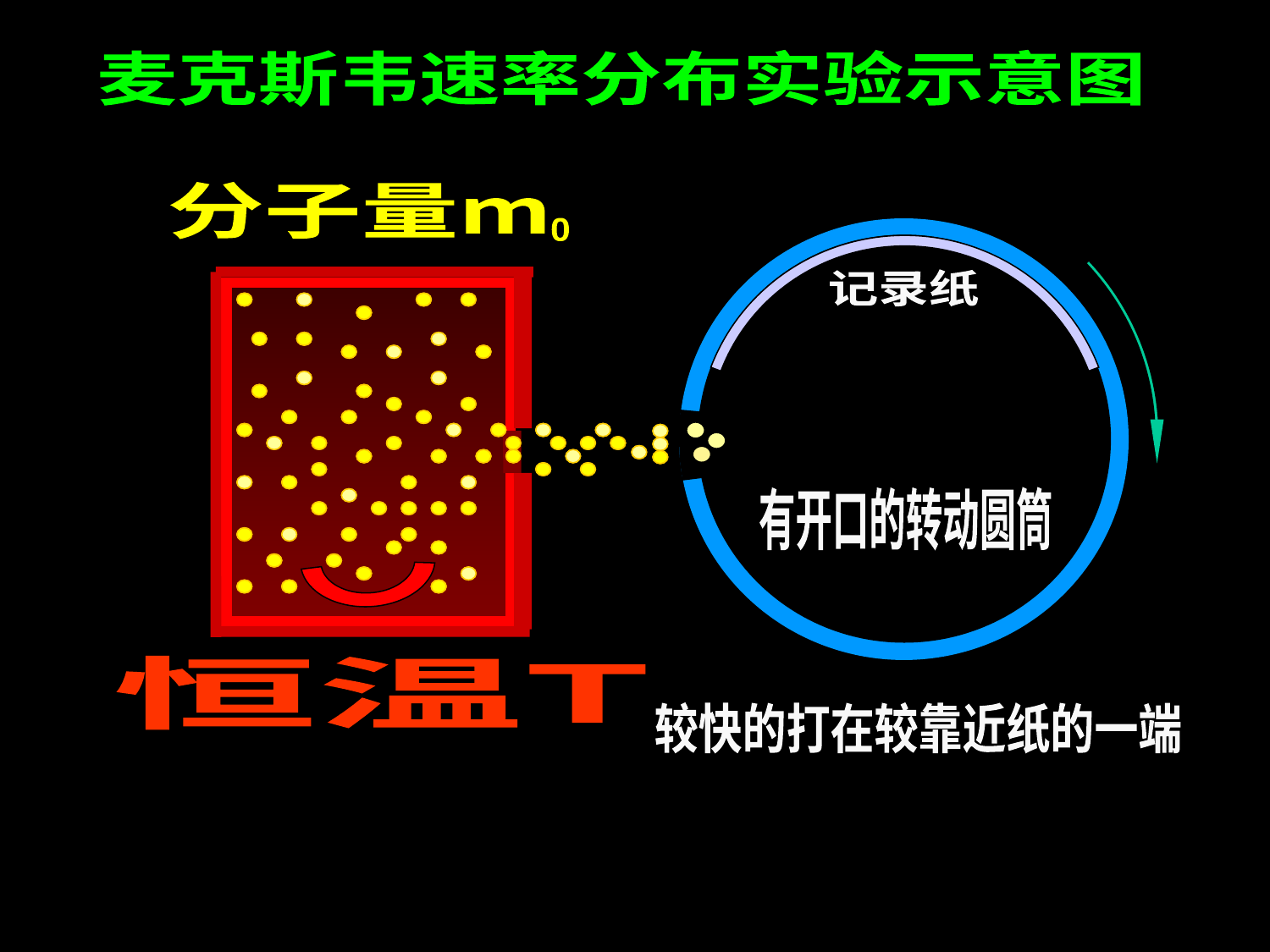

试验模拟演示
麦克斯韦速率分布实验示意图

分子量m
0

记录纸

有开口的转动圆筒
恒温T
较快的打在较靠近纸的一端